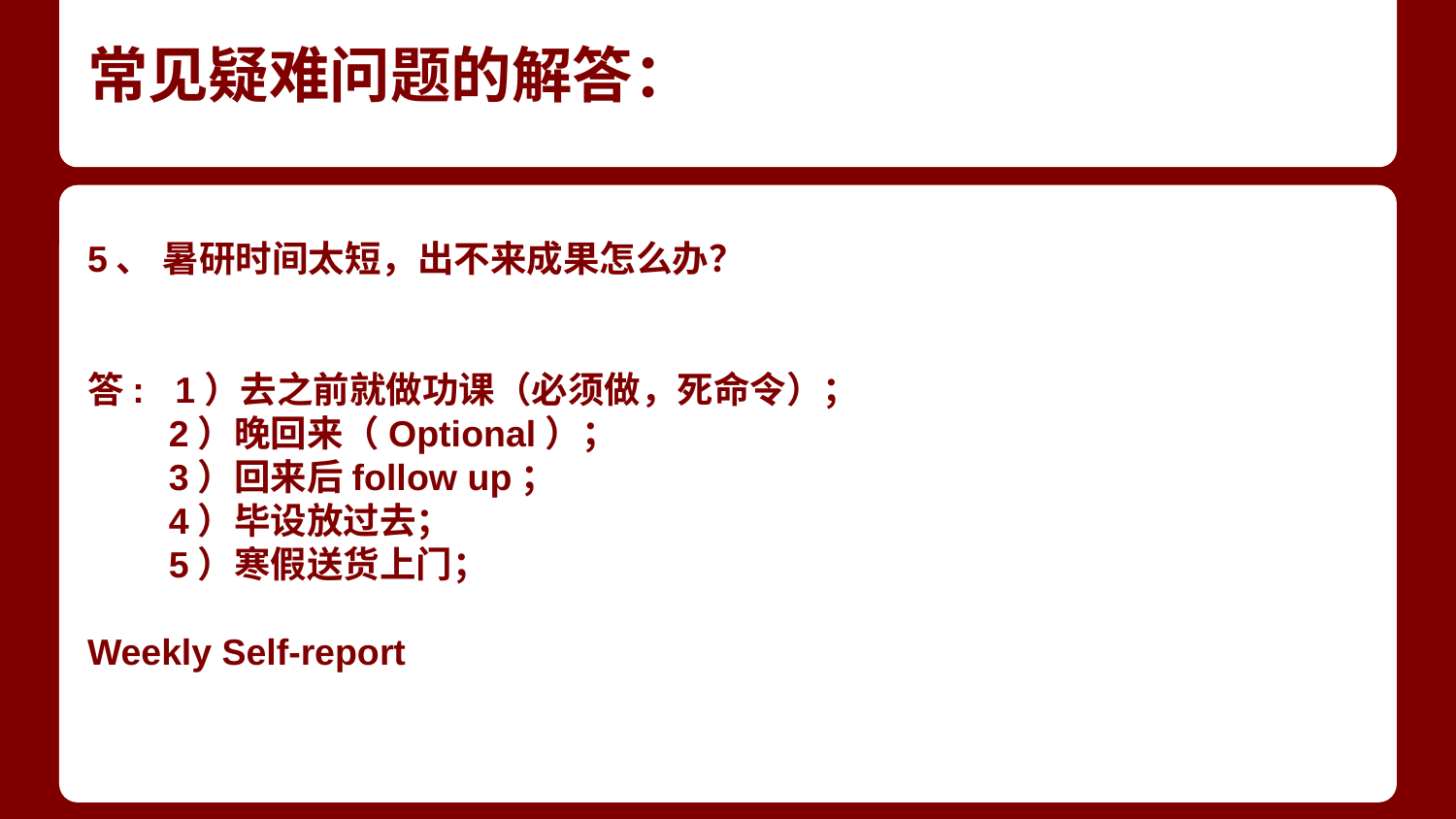

# 常见疑难问题的解答：
5、 暑研时间太短，出不来成果怎么办？

答:   1）去之前就做功课（必须做，死命令）；
        2）晚回来（Optional）；
        3）回来后follow up；
        4）毕设放过去；
        5）寒假送货上门；

Weekly Self-report